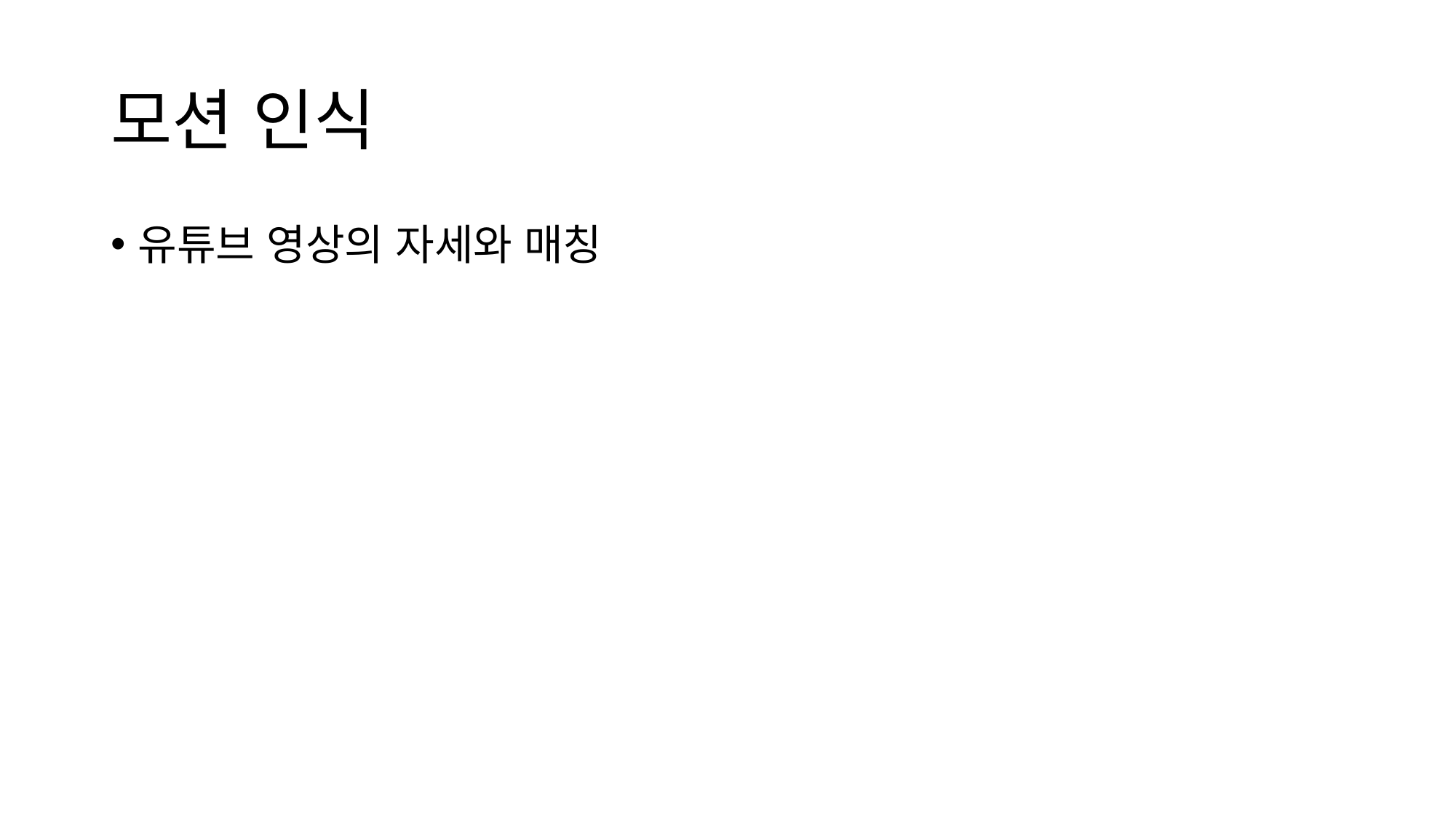

# 모션 인식
유튜브 영상의 자세와 매칭